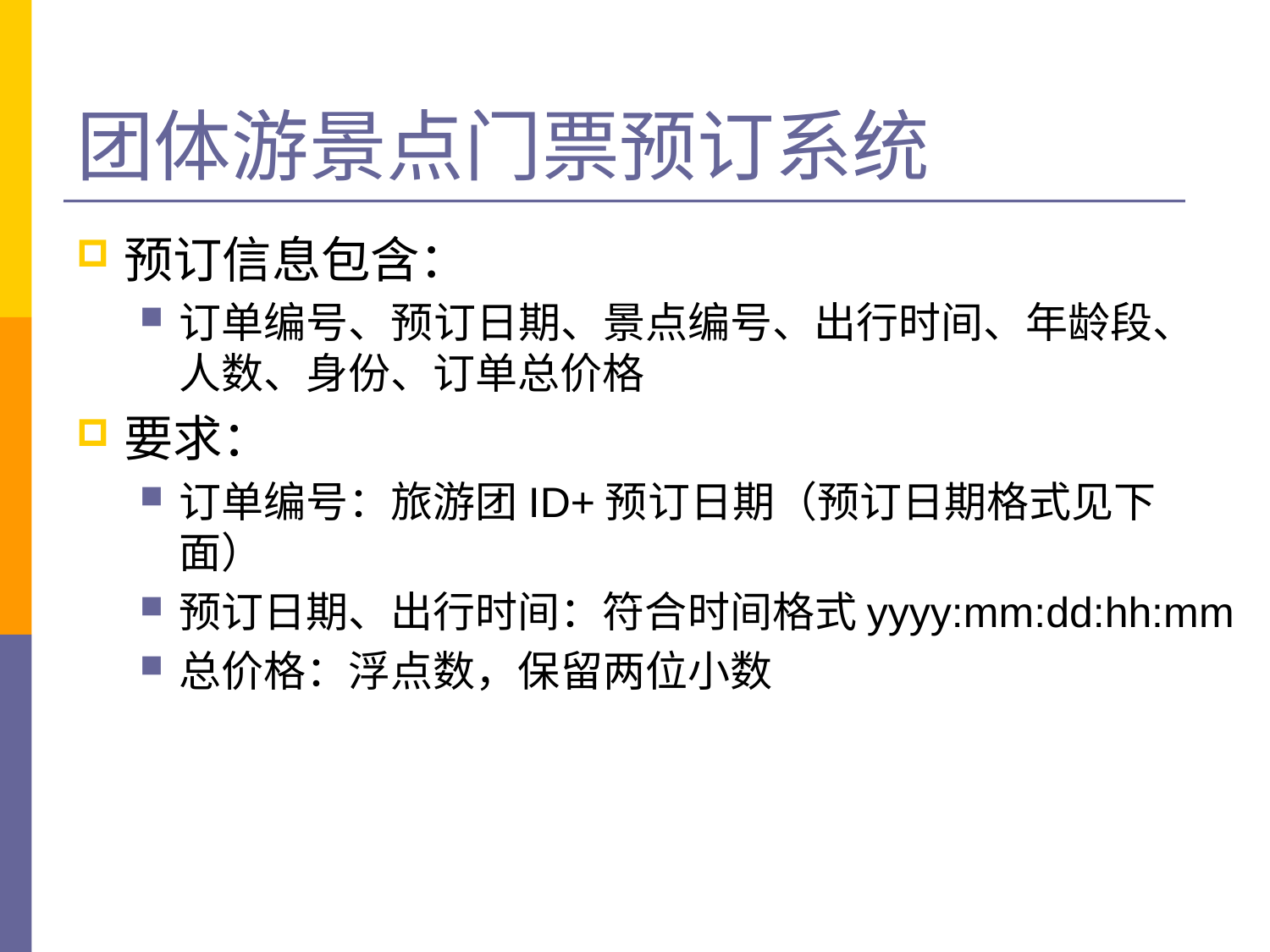

# 团体游景点门票预订系统
预订信息包含：
订单编号、预订日期、景点编号、出行时间、年龄段、人数、身份、订单总价格
要求：
订单编号：旅游团ID+预订日期（预订日期格式见下面）
预订日期、出行时间：符合时间格式yyyy:mm:dd:hh:mm
总价格：浮点数，保留两位小数